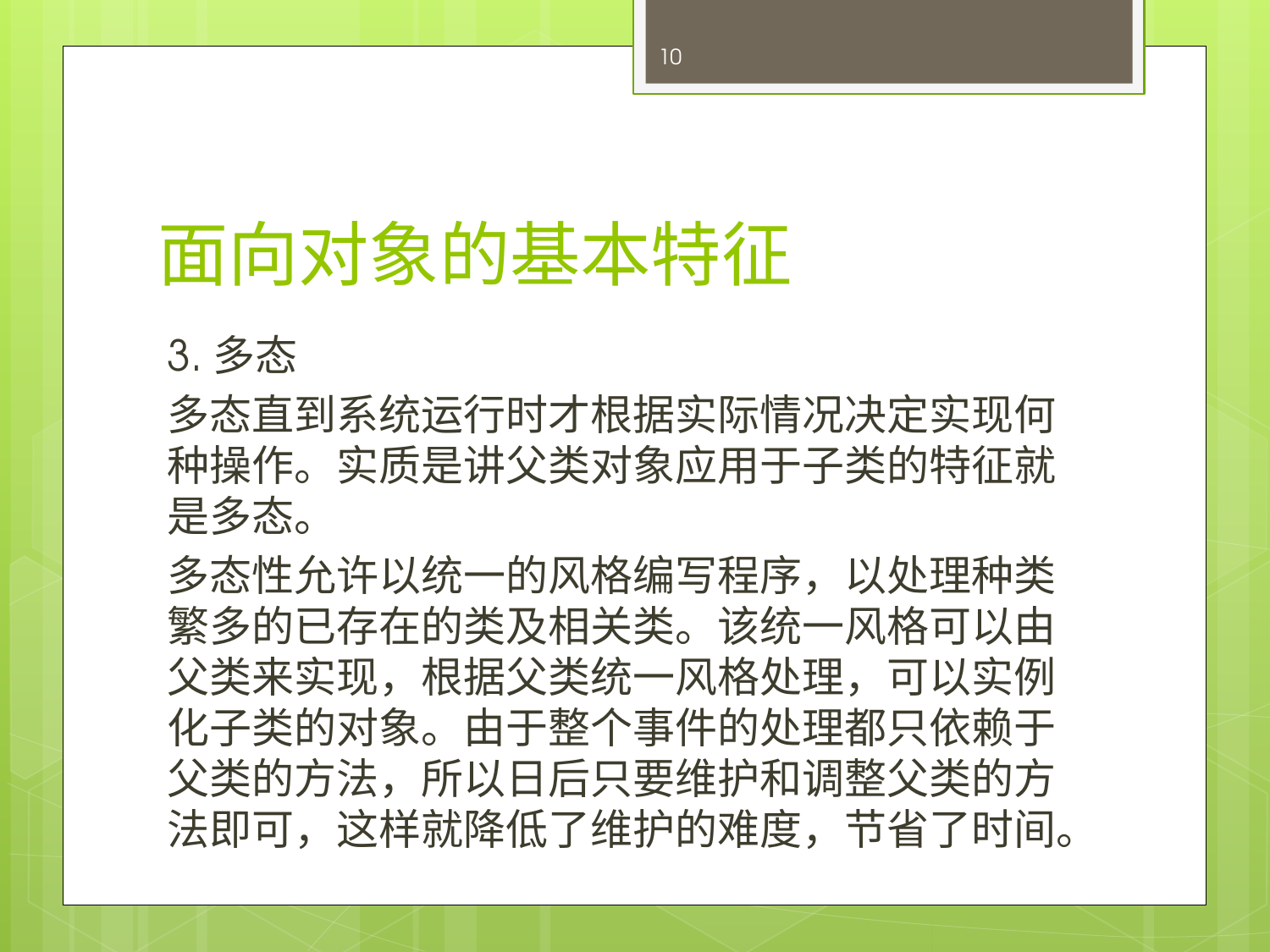

10
# 面向对象的基本特征
3.多态
多态直到系统运行时才根据实际情况决定实现何种操作。实质是讲父类对象应用于子类的特征就是多态。
多态性允许以统一的风格编写程序，以处理种类繁多的已存在的类及相关类。该统一风格可以由父类来实现，根据父类统一风格处理，可以实例化子类的对象。由于整个事件的处理都只依赖于父类的方法，所以日后只要维护和调整父类的方法即可，这样就降低了维护的难度，节省了时间。